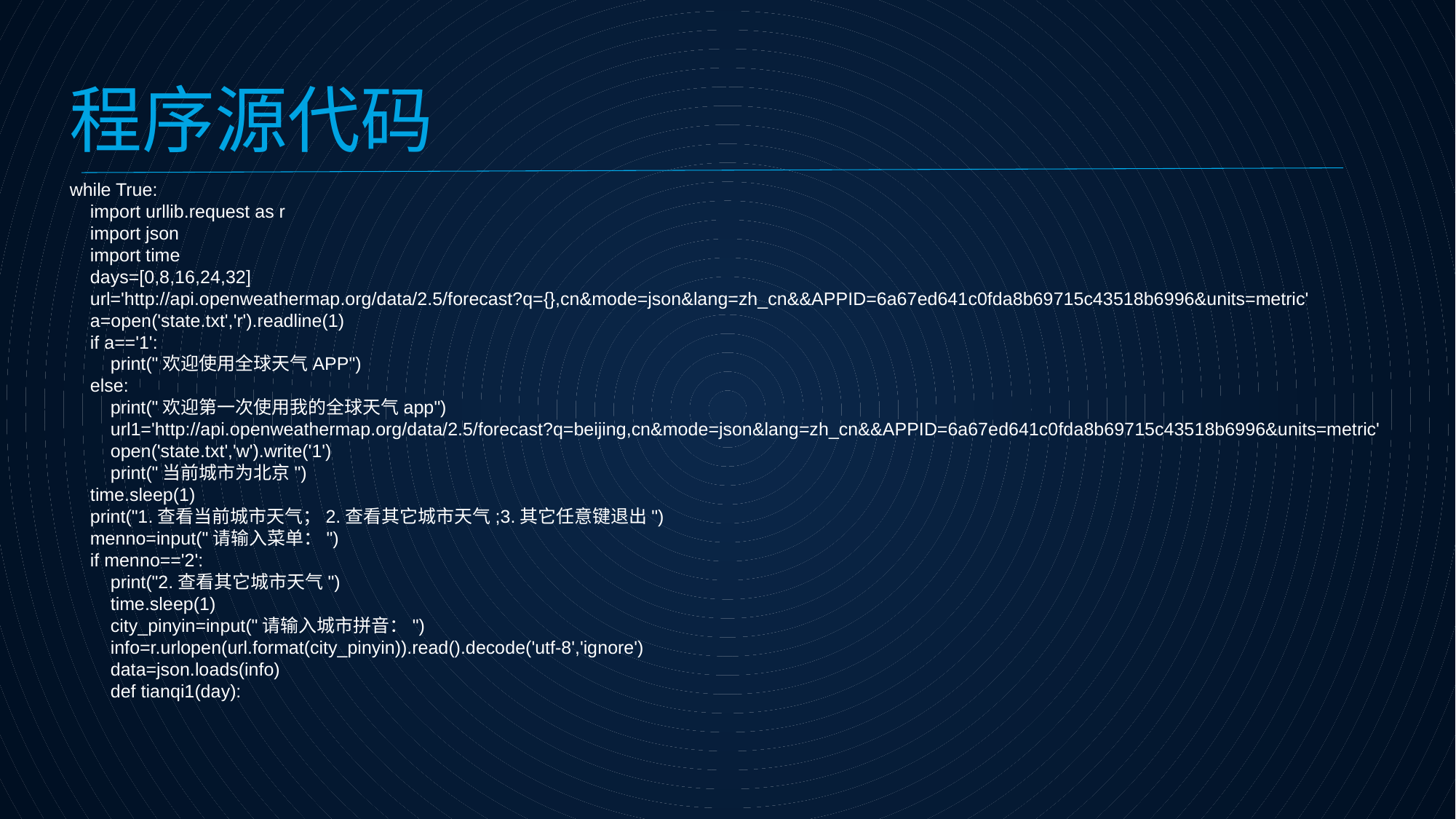

程序源代码
while True:
    import urllib.request as r
    import json
    import time
    days=[0,8,16,24,32]
    url='http://api.openweathermap.org/data/2.5/forecast?q={},cn&mode=json&lang=zh_cn&&APPID=6a67ed641c0fda8b69715c43518b6996&units=metric'
    a=open('state.txt','r').readline(1)
    if a=='1':
        print("欢迎使用全球天气APP")
    else:
        print("欢迎第一次使用我的全球天气app")
        url1='http://api.openweathermap.org/data/2.5/forecast?q=beijing,cn&mode=json&lang=zh_cn&&APPID=6a67ed641c0fda8b69715c43518b6996&units=metric'
        open('state.txt','w').write('1')
        print("当前城市为北京")
    time.sleep(1)
    print("1.查看当前城市天气；2.查看其它城市天气;3.其它任意键退出")
    menno=input("请输入菜单：")
    if menno=='2':
        print("2.查看其它城市天气")
        time.sleep(1)
        city_pinyin=input("请输入城市拼音：")
        info=r.urlopen(url.format(city_pinyin)).read().decode('utf-8','ignore')
        data=json.loads(info)
        def tianqi1(day):